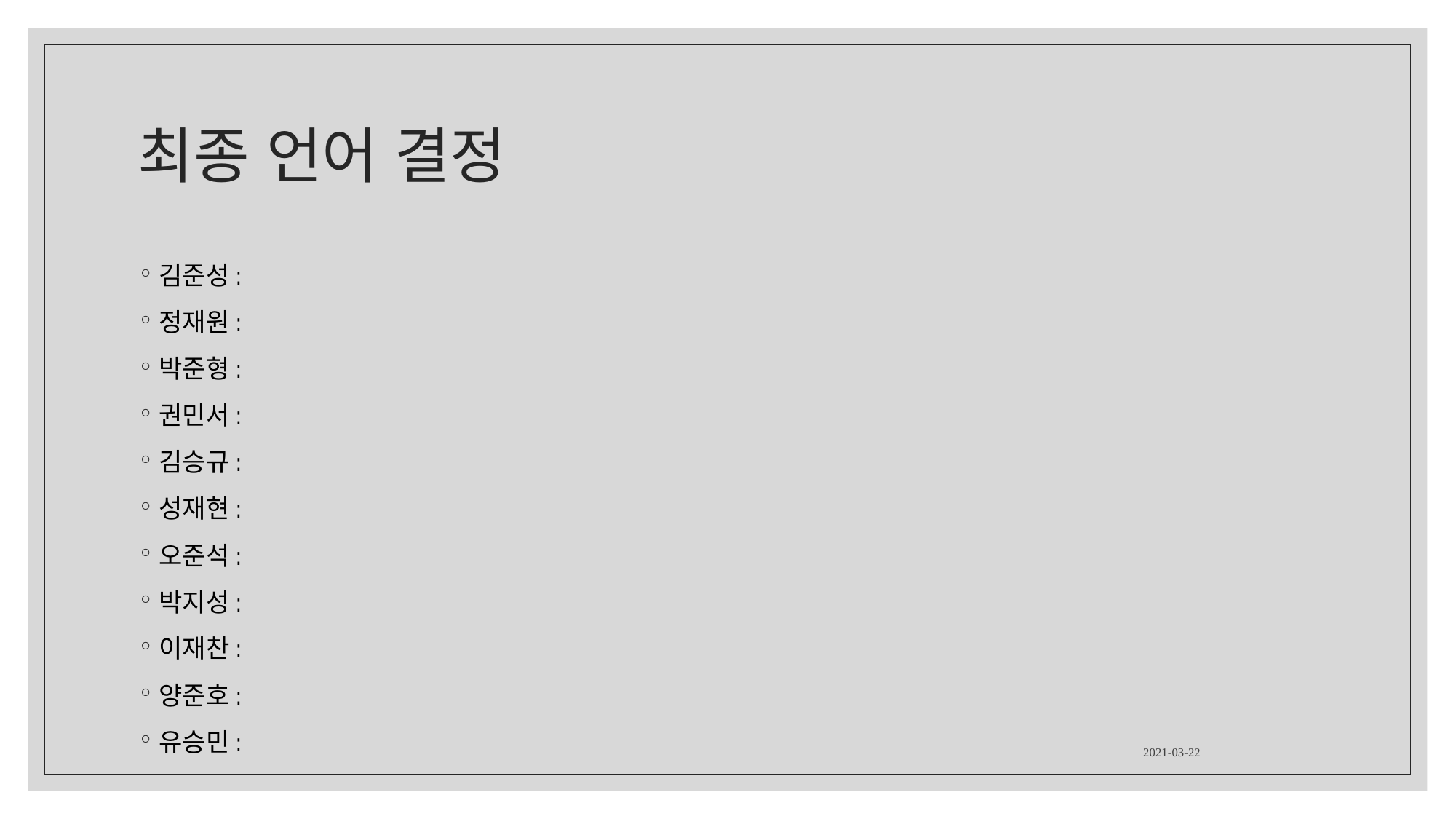

# 최종 언어 결정
김준성:
정재원:
박준형:
권민서:
김승규:
성재현:
오준석:
박지성:
이재찬:
양준호:
유승민:
2021-03-22